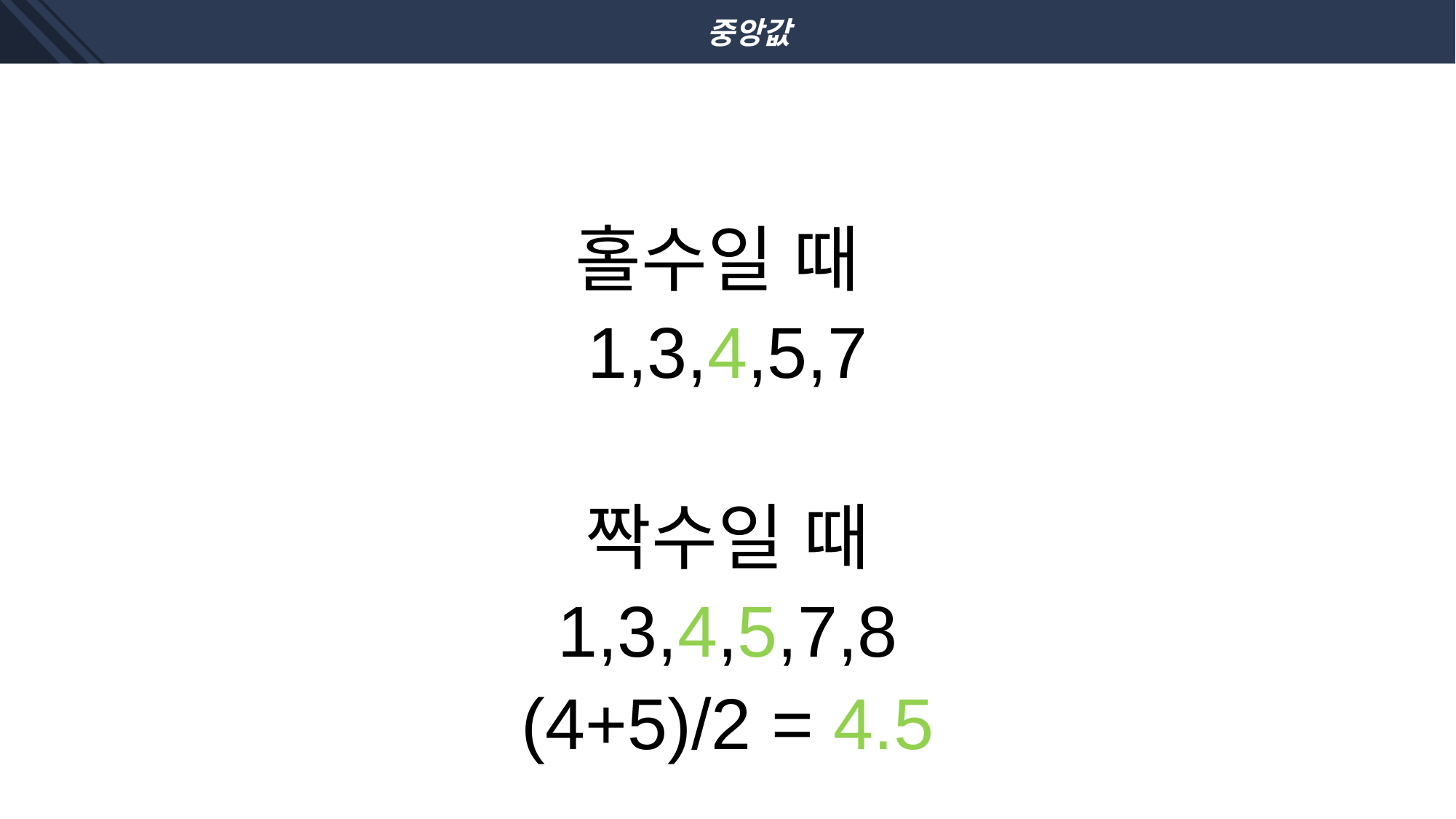

중앙값

홀수일 때
1,3,4,5,7

짝수일 때
1,3,4,5,7,8
(4+5)/2 = 4.5